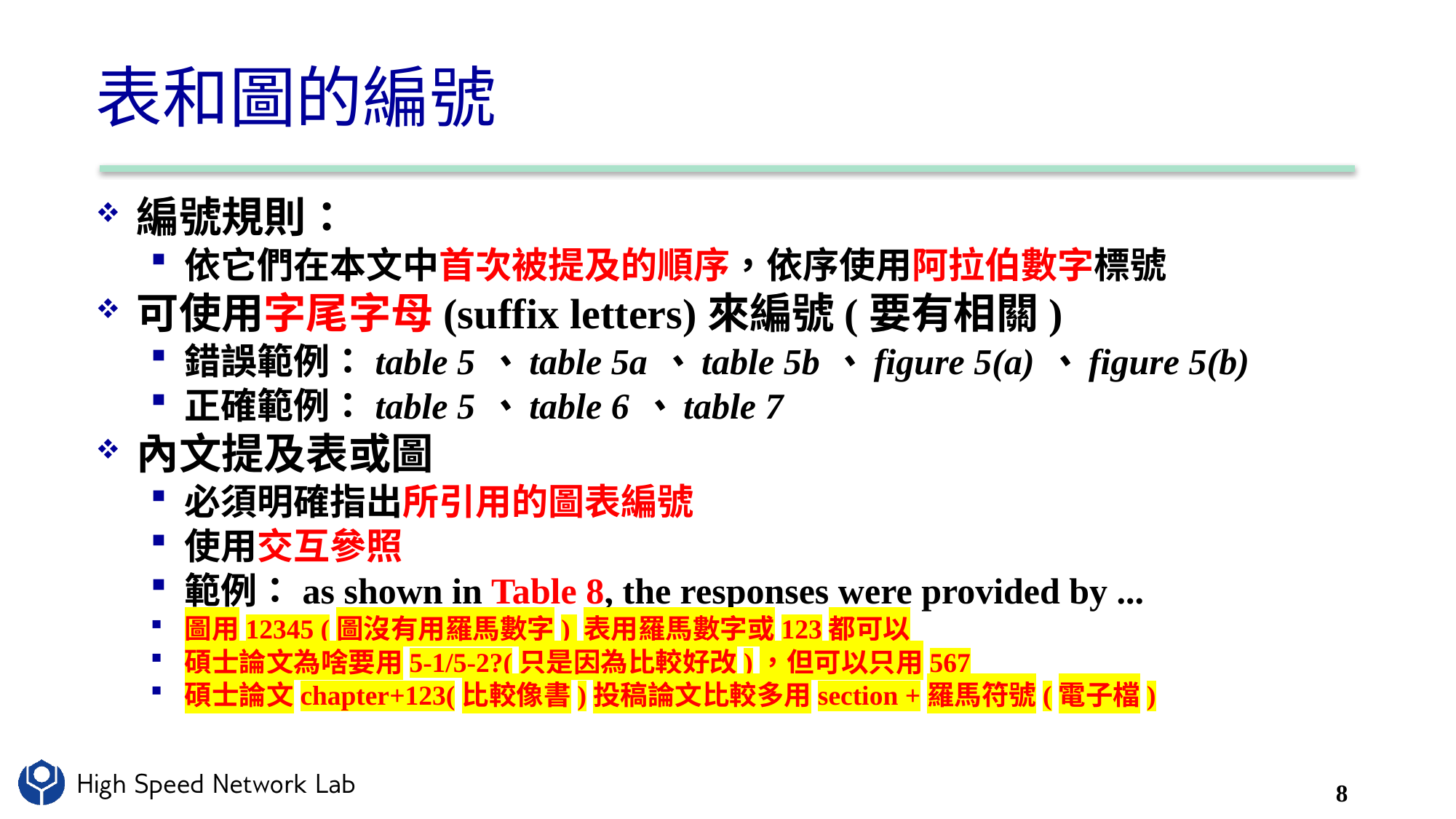

# 表和圖的編號
編號規則：
依它們在本文中首次被提及的順序，依序使用阿拉伯數字標號
可使用字尾字母(suffix letters)來編號(要有相關)
錯誤範例：table 5、table 5a、table 5b、figure 5(a)、figure 5(b)
正確範例：table 5、table 6、table 7
內文提及表或圖
必須明確指出所引用的圖表編號
使用交互參照
範例：as shown in Table 8, the responses were provided by ...
圖用12345 (圖沒有用羅馬數字) 表用羅馬數字或123都可以
碩士論文為啥要用5-1/5-2?(只是因為比較好改)，但可以只用567
碩士論文chapter+123(比較像書)投稿論文比較多用section +羅馬符號(電子檔)
8